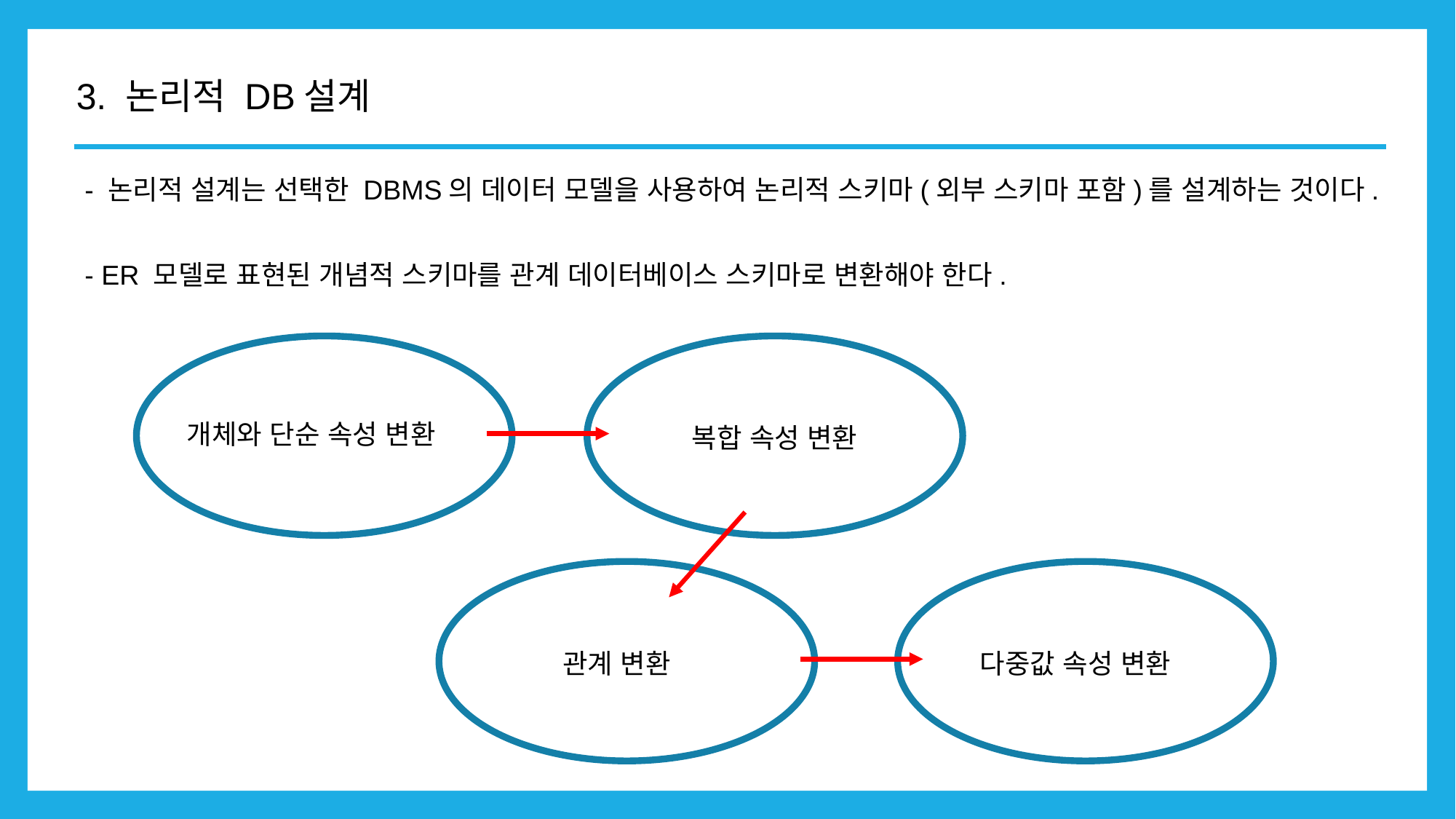

3. 논리적 DB설계
- 논리적 설계는 선택한 DBMS의 데이터 모델을 사용하여 논리적 스키마(외부 스키마 포함)를 설계하는 것이다.
- ER 모델로 표현된 개념적 스키마를 관계 데이터베이스 스키마로 변환해야 한다.

개체와 단순 속성 변환
복합 속성 변환

관계 변환
다중값 속성 변환